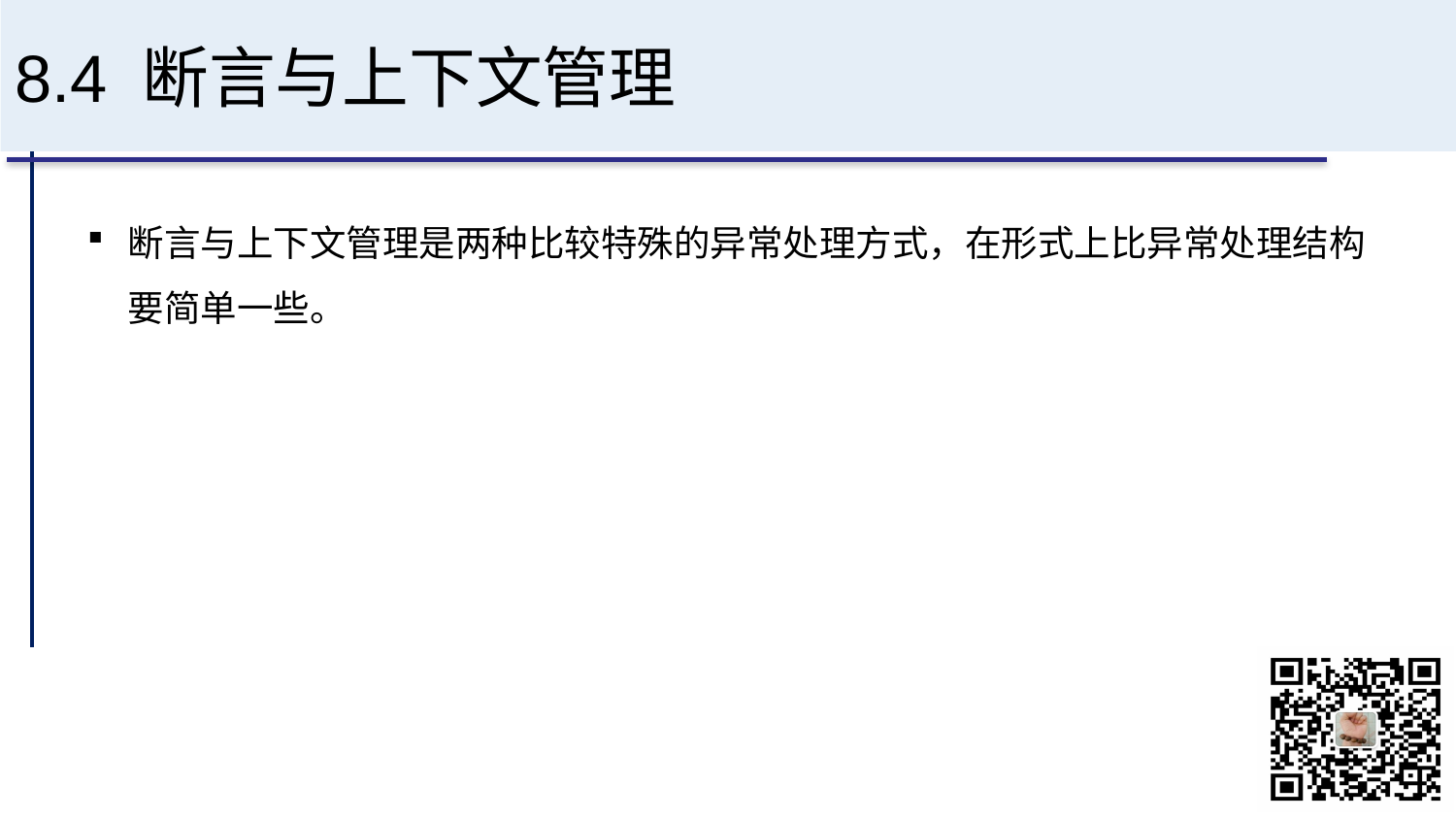

# 8.4 断言与上下文管理
断言与上下文管理是两种比较特殊的异常处理方式，在形式上比异常处理结构要简单一些。